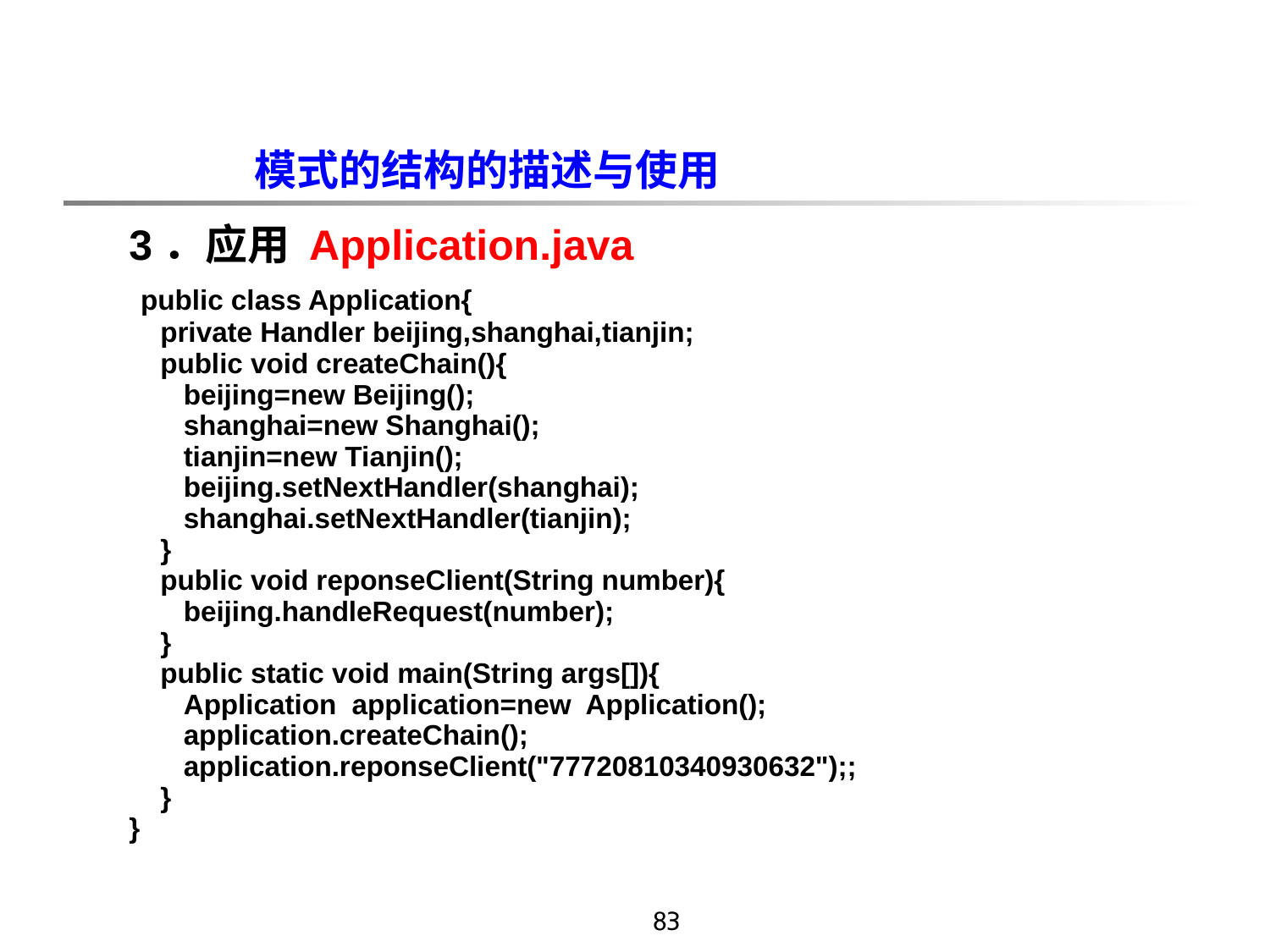

模式的结构的描述与使用

3．应用 Application.java
 public class Application{
    private Handler beijing,shanghai,tianjin;
    public void createChain(){
       beijing=new Beijing();
       shanghai=new Shanghai();
       tianjin=new Tianjin();
       beijing.setNextHandler(shanghai);
       shanghai.setNextHandler(tianjin);
    }
    public void reponseClient(String number){
       beijing.handleRequest(number);
    }
    public static void main(String args[]){
       Application  application=new  Application();
       application.createChain();
       application.reponseClient("77720810340930632");;
    }
}

83